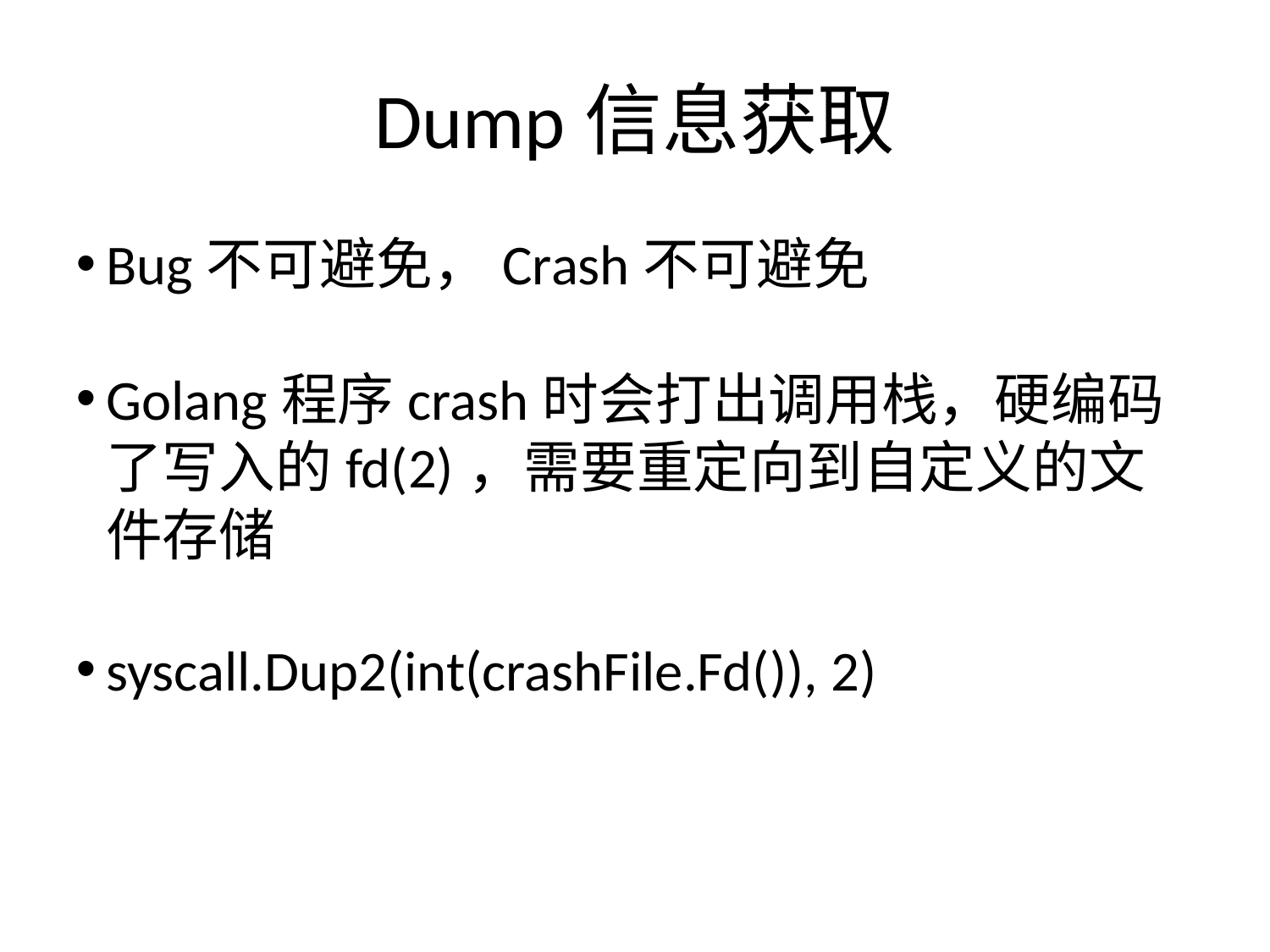

Dump信息获取
Bug不可避免，Crash不可避免

Golang程序crash时会打出调用栈，硬编码了写入的fd(2)，需要重定向到自定义的文件存储

syscall.Dup2(int(crashFile.Fd()), 2)